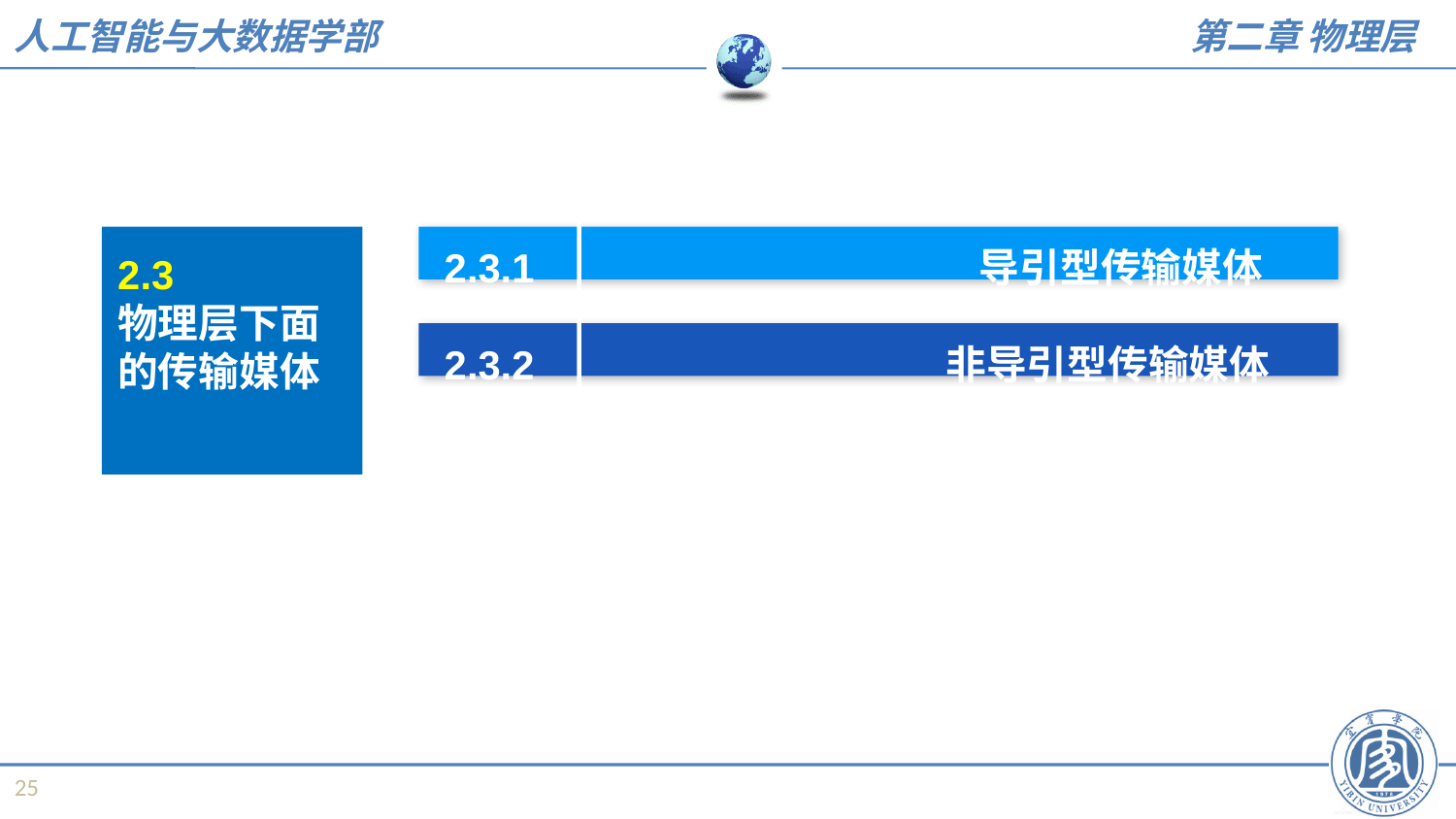

2.3.1                                       导引型传输媒体
2.3.2                                    非导引型传输媒体

2.3
物理层下面的传输媒体

25